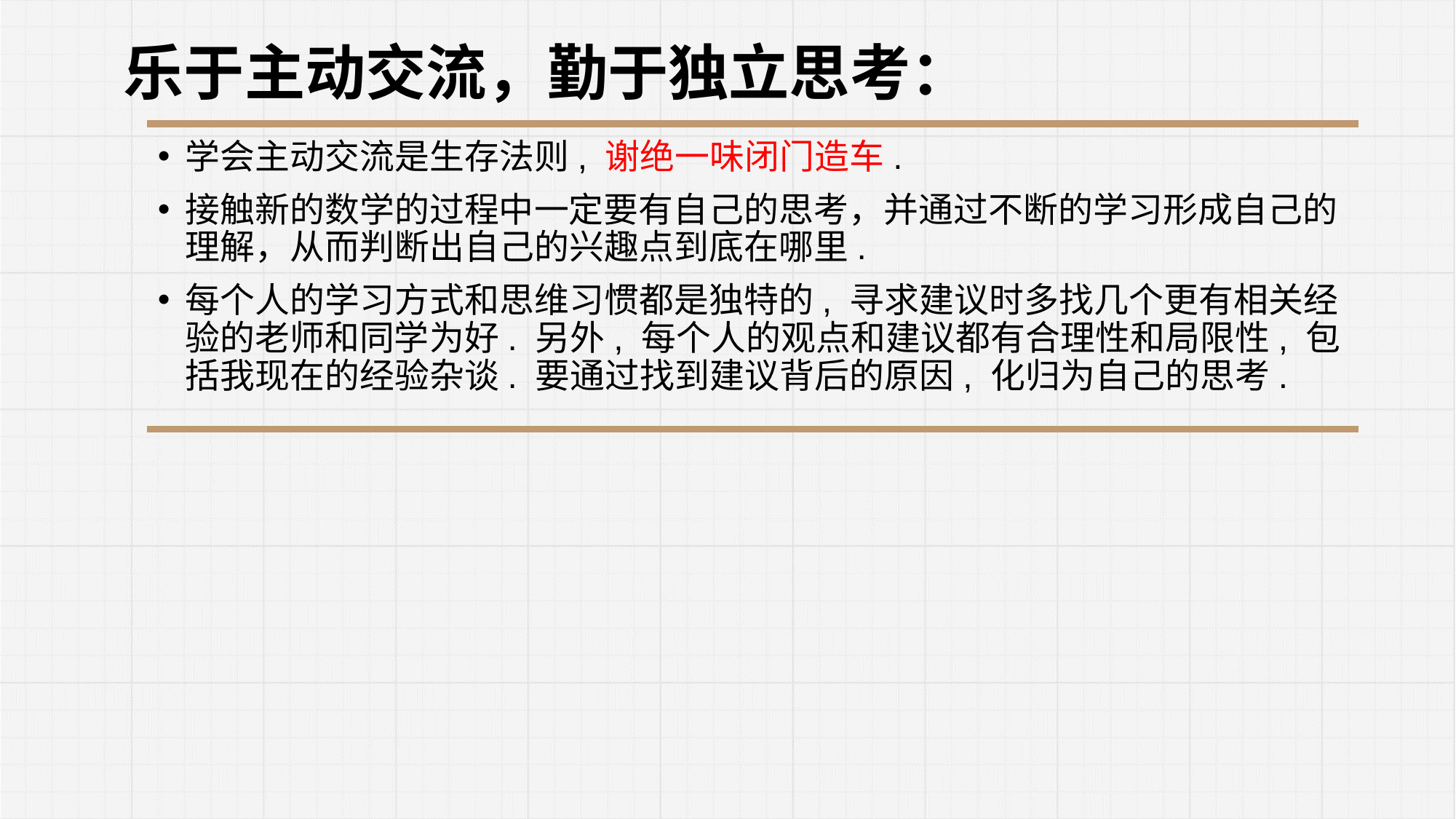

乐于主动交流，勤于独立思考：
学会主动交流是生存法则, 谢绝一味闭门造车.
接触新的数学的过程中一定要有自己的思考，并通过不断的学习形成自己的理解，从而判断出自己的兴趣点到底在哪里.
每个人的学习方式和思维习惯都是独特的, 寻求建议时多找几个更有相关经验的老师和同学为好. 另外, 每个人的观点和建议都有合理性和局限性, 包括我现在的经验杂谈. 要通过找到建议背后的原因, 化归为自己的思考.